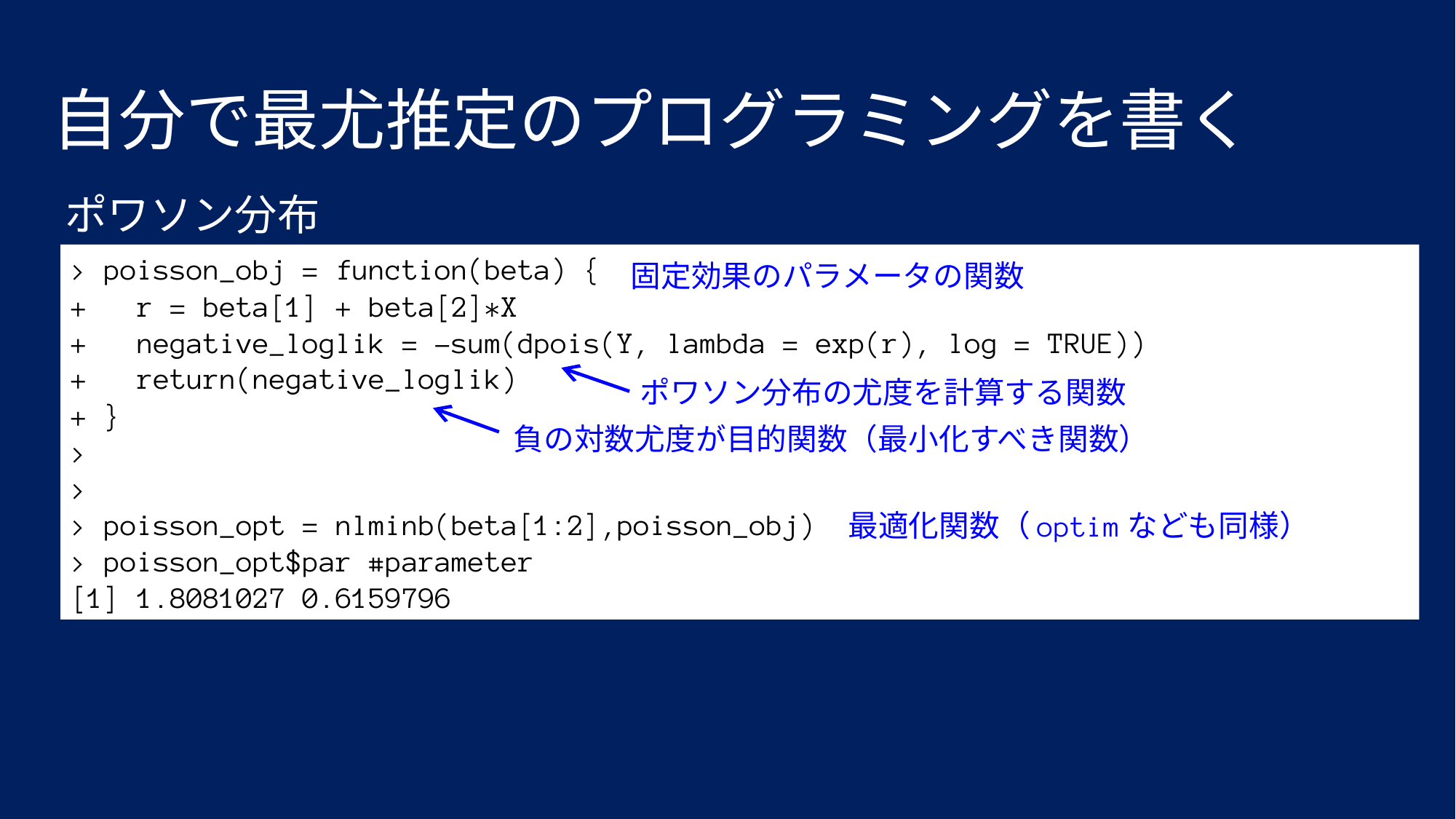

自分で最尤推定のプログラミングを書く
ポワソン分布
> poisson_obj = function(beta) {
+   r = beta[1] + beta[2]*X
+   negative_loglik = -sum(dpois(Y, lambda = exp(r), log = TRUE))
+   return(negative_loglik)
+ }
>
>
> poisson_opt = nlminb(beta[1:2],poisson_obj)
> poisson_opt$par #parameter
[1] 1.8081027 0.6159796
固定効果のパラメータの関数
ポワソン分布の尤度を計算する関数
負の対数尤度が目的関数（最小化すべき関数）
最適化関数（optimなども同様）